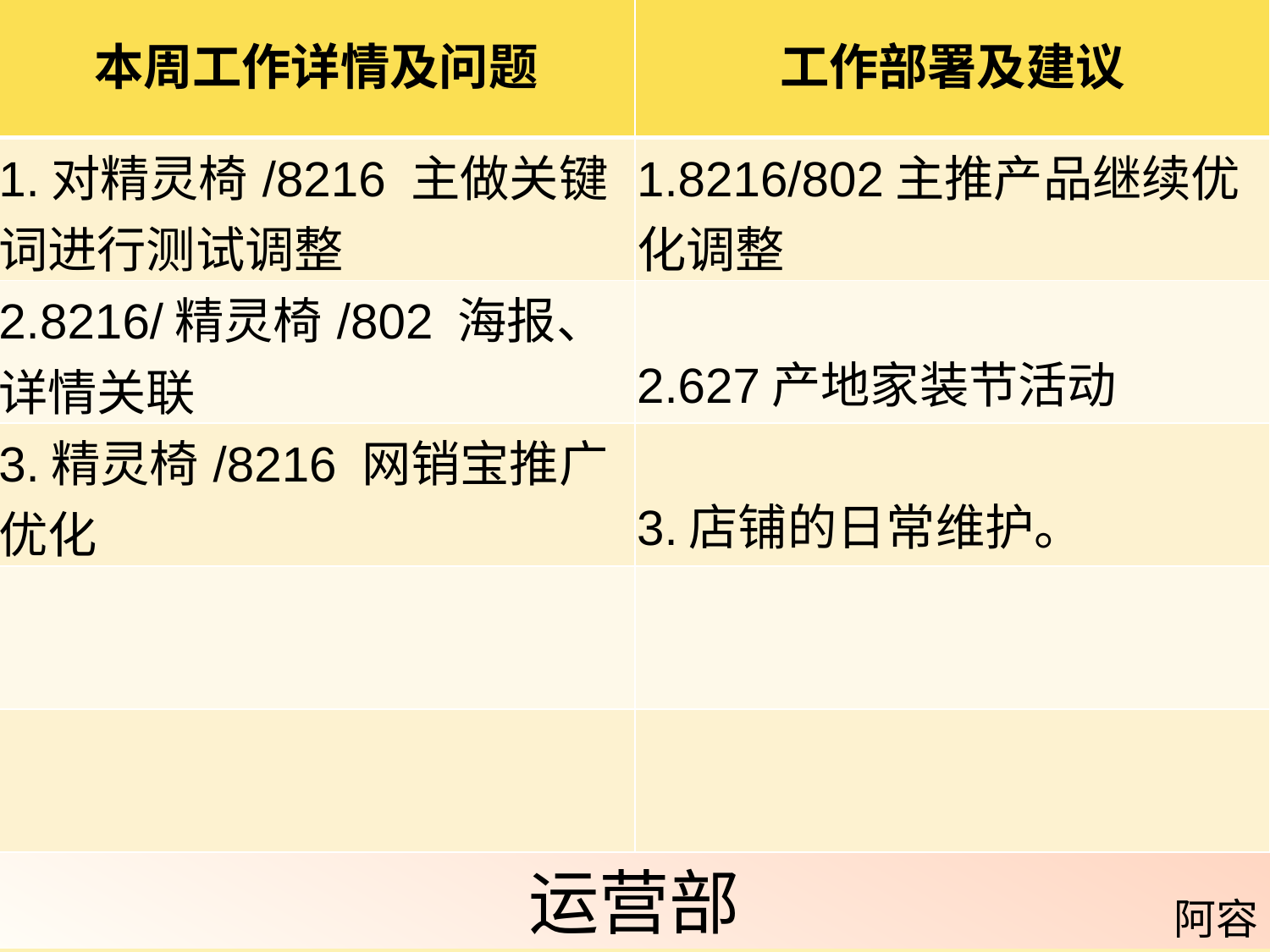

| 本周工作详情及问题 | 工作部署及建议 |
| --- | --- |
| 1.对精灵椅/8216 主做关键词进行测试调整 | 1.8216/802主推产品继续优化调整 |
| 2.8216/精灵椅/802 海报、详情关联 | 2.627产地家装节活动 |
| 3.精灵椅/8216 网销宝推广优化 | 3.店铺的日常维护。 |
|  |  |
|  |  |
运营部
阿容